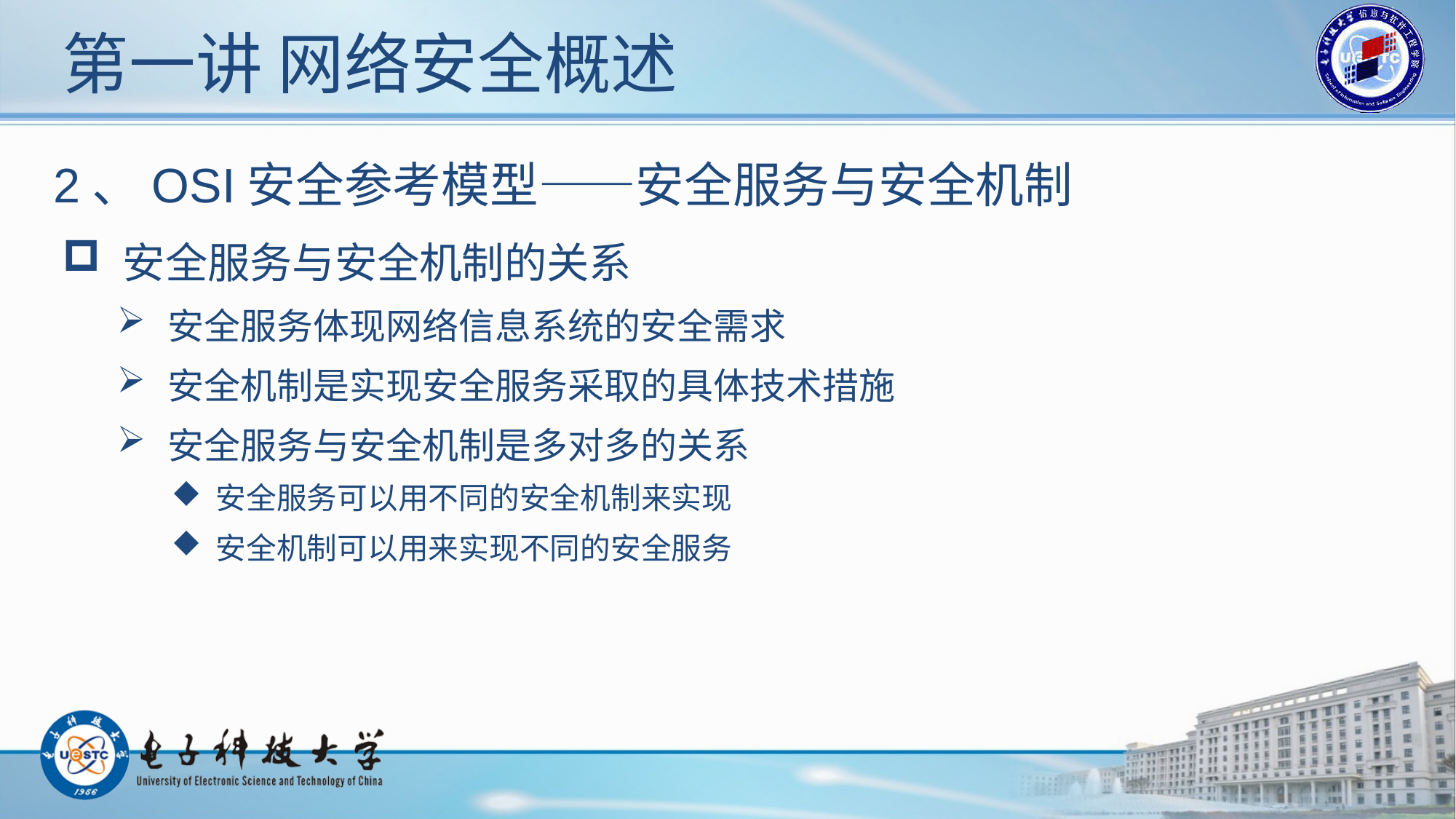

# 第一讲 网络安全概述
2、OSI安全参考模型——安全服务与安全机制
 安全服务与安全机制的关系
 安全服务体现网络信息系统的安全需求
 安全机制是实现安全服务采取的具体技术措施
 安全服务与安全机制是多对多的关系
 安全服务可以用不同的安全机制来实现
 安全机制可以用来实现不同的安全服务